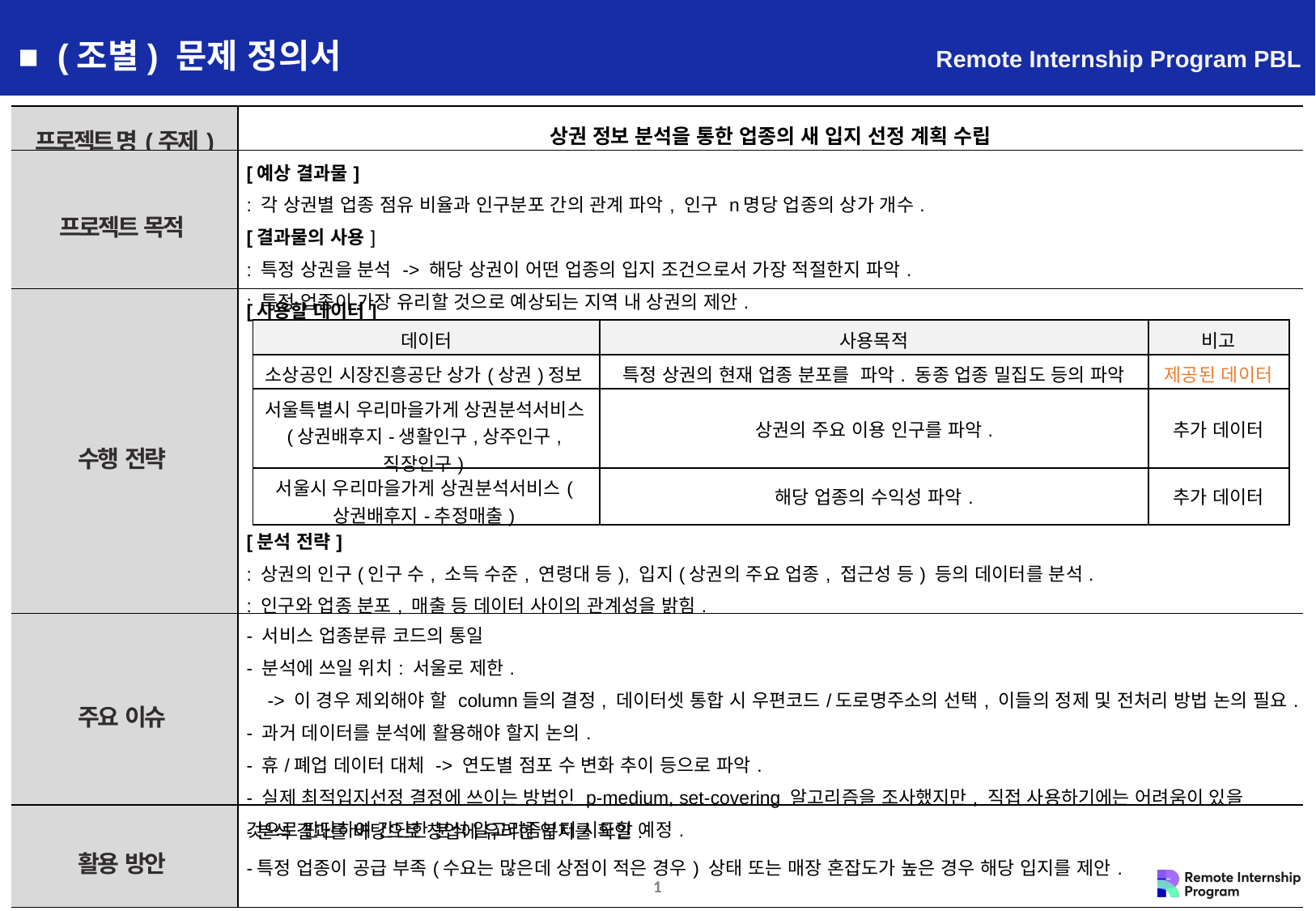

■  (조별) 문제 정의서
Remote Internship Program PBL
| 프로젝트 명(주제) | 상권 정보 분석을 통한 업종의 새 입지 선정 계획 수립 |
| --- | --- |
| 프로젝트 목적 | [예상 결과물] : 각 상권별 업종 점유 비율과 인구분포 간의 관계 파악, 인구 n명당 업종의 상가 개수. [결과물의 사용] : 특정 상권을 분석 -> 해당 상권이 어떤 업종의 입지 조건으로서 가장 적절한지 파악. : 특정 업종이 가장 유리할 것으로 예상되는 지역 내 상권의 제안. |
| 수행 전략 | [사용할 데이터] [분석 전략] : 상권의 인구(인구 수, 소득 수준, 연령대 등), 입지(상권의 주요 업종, 접근성 등) 등의 데이터를 분석. : 인구와 업종 분포, 매출 등 데이터 사이의 관계성을 밝힘. |
| 주요 이슈 | - 서비스 업종분류 코드의 통일 - 분석에 쓰일 위치: 서울로 제한. -> 이 경우 제외해야 할 column들의 결정, 데이터셋 통합 시 우편코드/도로명주소의 선택, 이들의 정제 및 전처리 방법 논의 필요. - 과거 데이터를 분석에 활용해야 할지 논의. - 휴/폐업 데이터 대체 -> 연도별 점포 수 변화 추이 등으로 파악. - 실제 최적입지선정 결정에 쓰이는 방법인 p-medium, set-covering 알고리즘을 조사했지만, 직접 사용하기에는 어려움이 있을 것으로 판단하여 간단한 분석 알고리즘부터 시도할 예정. |
| 활용 방안 | -분석 결과를 바탕으로 창업에 유리한 입지를 확인. -특정 업종이 공급 부족(수요는 많은데 상점이 적은 경우) 상태 또는 매장 혼잡도가 높은 경우 해당 입지를 제안. |
| 데이터 | 사용목적 | 비고 |
| --- | --- | --- |
| 소상공인 시장진흥공단 상가(상권)정보 | 특정 상권의 현재 업종 분포를 파악. 동종 업종 밀집도 등의 파악 | 제공된 데이터 |
| 서울특별시 우리마을가게 상권분석서비스(상권배후지-생활인구,상주인구,직장인구) | 상권의 주요 이용 인구를 파악. | 추가 데이터 |
| 서울시 우리마을가게 상권분석서비스(상권배후지-추정매출) | 해당 업종의 수익성 파악. | 추가 데이터 |